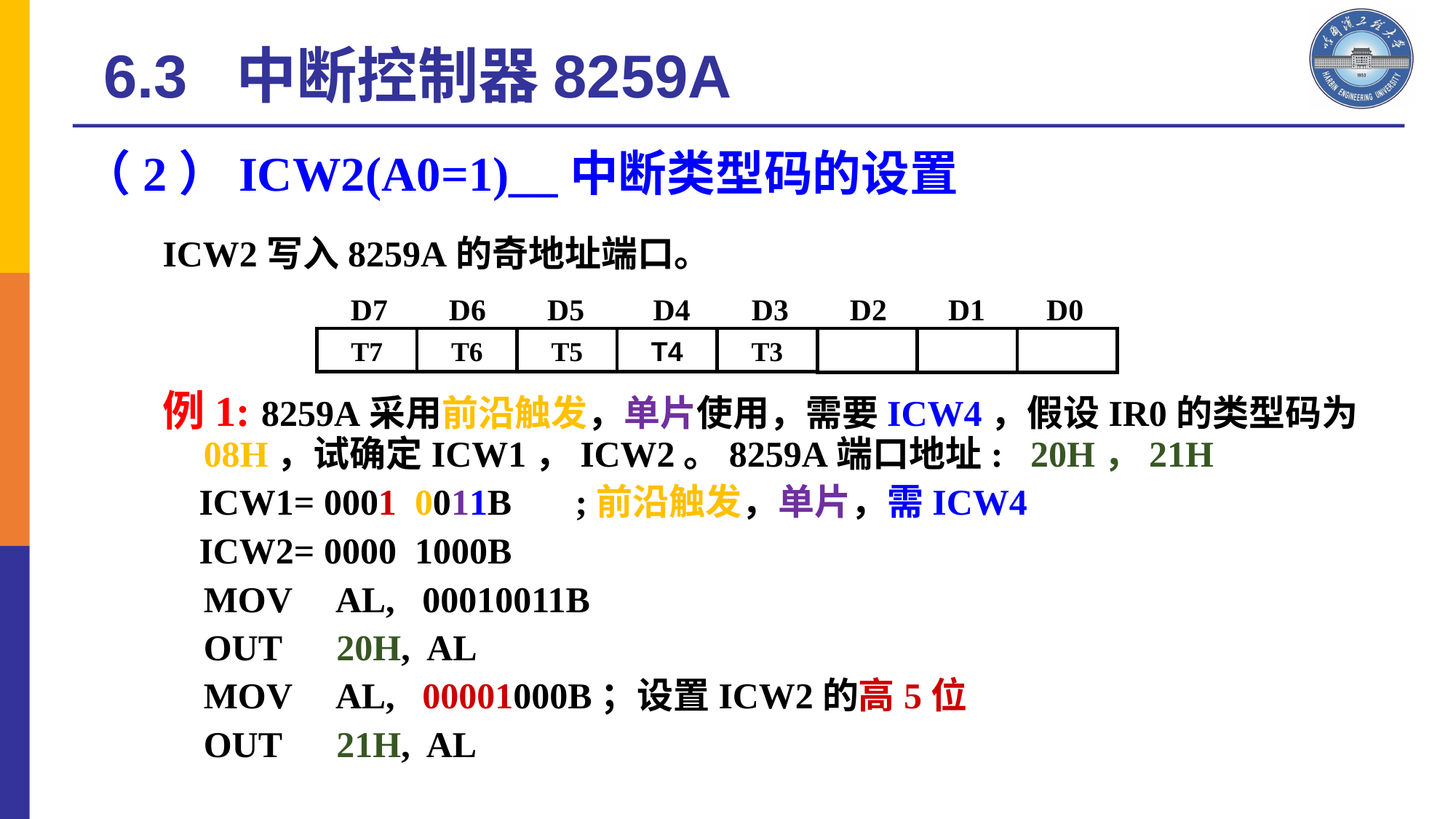

6.3  中断控制器8259A
（2）ICW2(A0=1)__中断类型码的设置

ICW2写入8259A的奇地址端口。

例1: 8259A采用前沿触发，单片使用，需要ICW4，假设IR0的类型码为08H，试确定ICW1，ICW2。8259A端口地址:   20H，21H
    ICW1= 0001  0011B       ;前沿触发，单片，需ICW4
    ICW2= 0000  1000B
    	MOV     AL,   00010011B
    	OUT      20H,  AL
    	MOV     AL,   00001000B；设置ICW2的高5位
    	OUT      21H,  AL
   D7        D6        D5         D4        D3        D2        D1        D0
T7
T6
T5
T4
T3